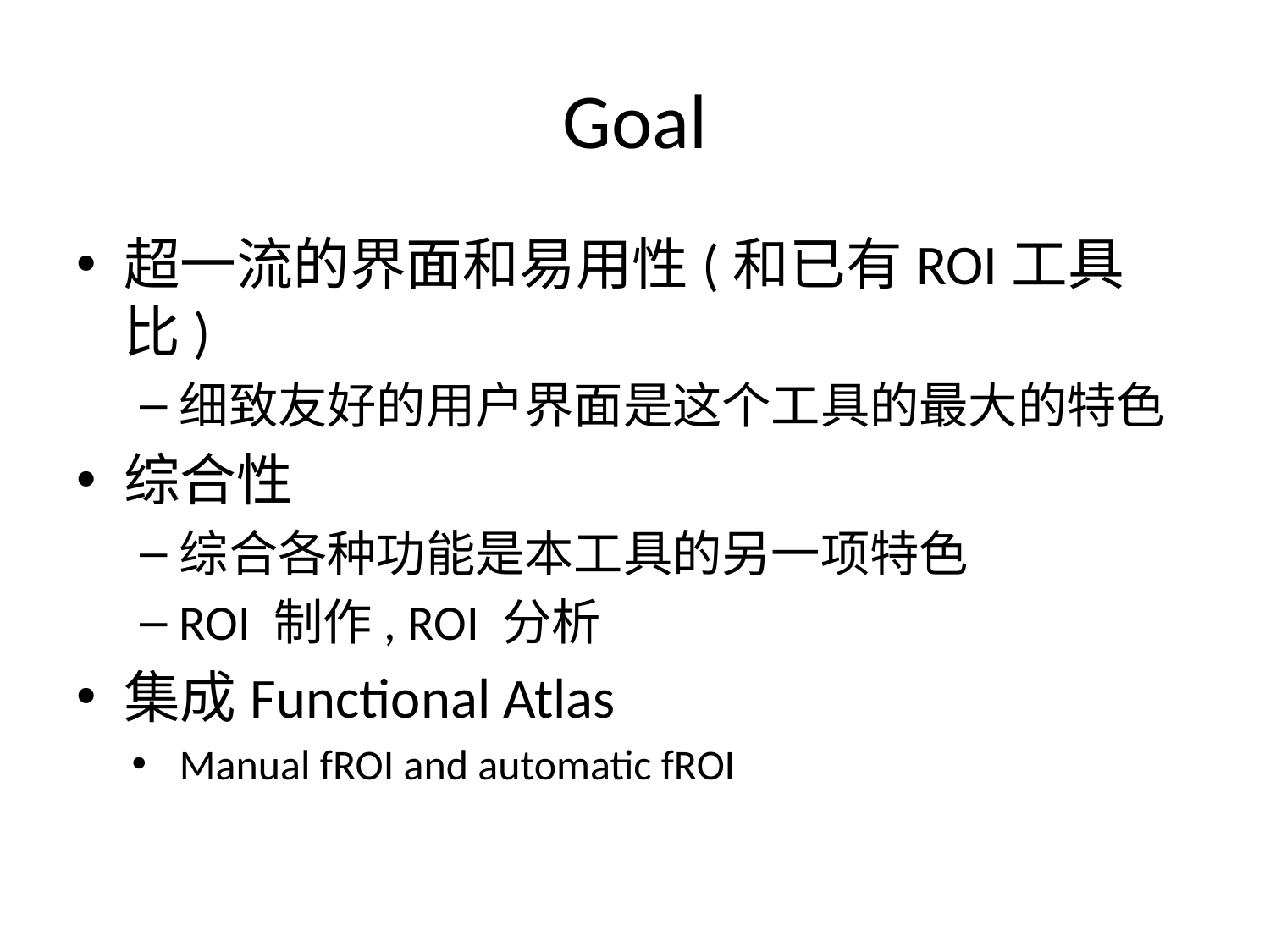

# Goal
超一流的界面和易用性(和已有ROI工具比)
细致友好的用户界面是这个工具的最大的特色
综合性
综合各种功能是本工具的另一项特色
ROI 制作, ROI 分析
集成Functional Atlas
Manual fROI and automatic fROI